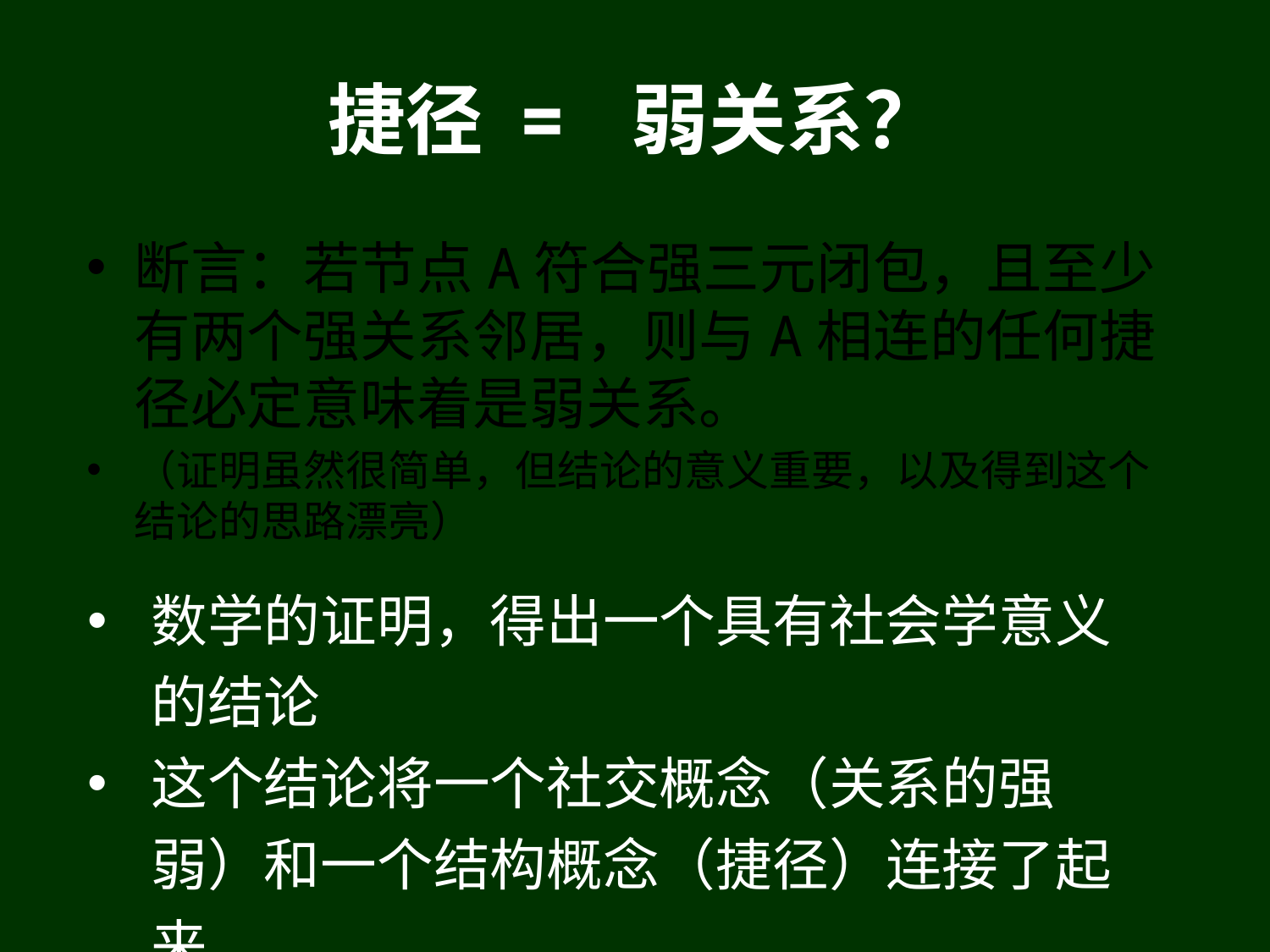

# 捷径 = 弱关系？
断言：若节点A符合强三元闭包，且至少有两个强关系邻居，则与A相连的任何捷径必定意味着是弱关系。
（证明虽然很简单，但结论的意义重要，以及得到这个结论的思路漂亮）

数学的证明，得出一个具有社会学意义的结论
这个结论将一个社交概念（关系的强弱）和一个结构概念（捷径）连接了起来